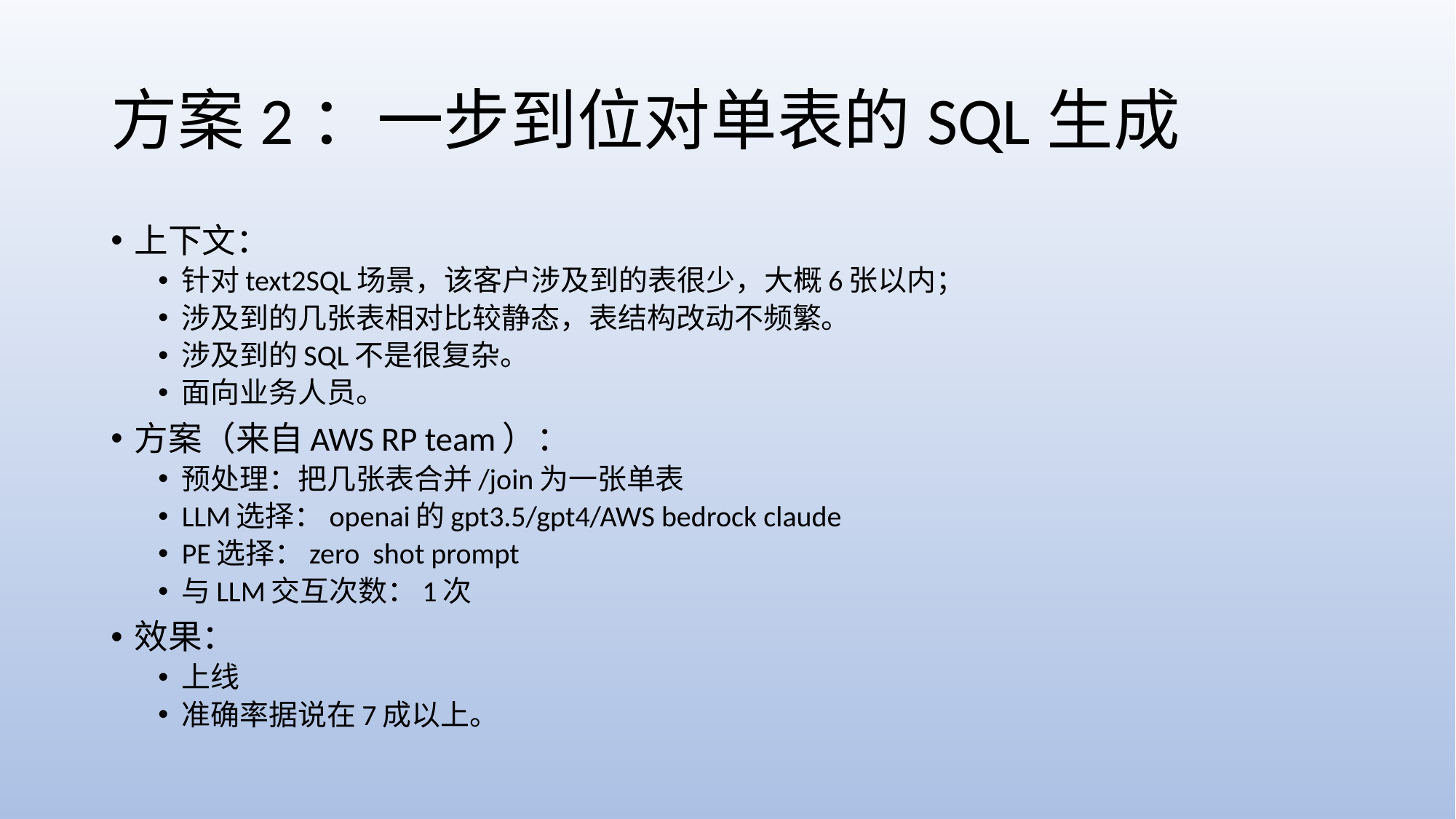

# 方案2：一步到位对单表的SQL生成
上下文：
针对text2SQL场景，该客户涉及到的表很少，大概6张以内；
涉及到的几张表相对比较静态，表结构改动不频繁。
涉及到的SQL不是很复杂。
面向业务人员。
方案（来自AWS RP team）：
预处理：把几张表合并/join为一张单表
LLM选择：openai的gpt3.5/gpt4/AWS bedrock claude
PE选择：zero  shot prompt
与LLM交互次数：1次
效果：
上线
准确率据说在7成以上。